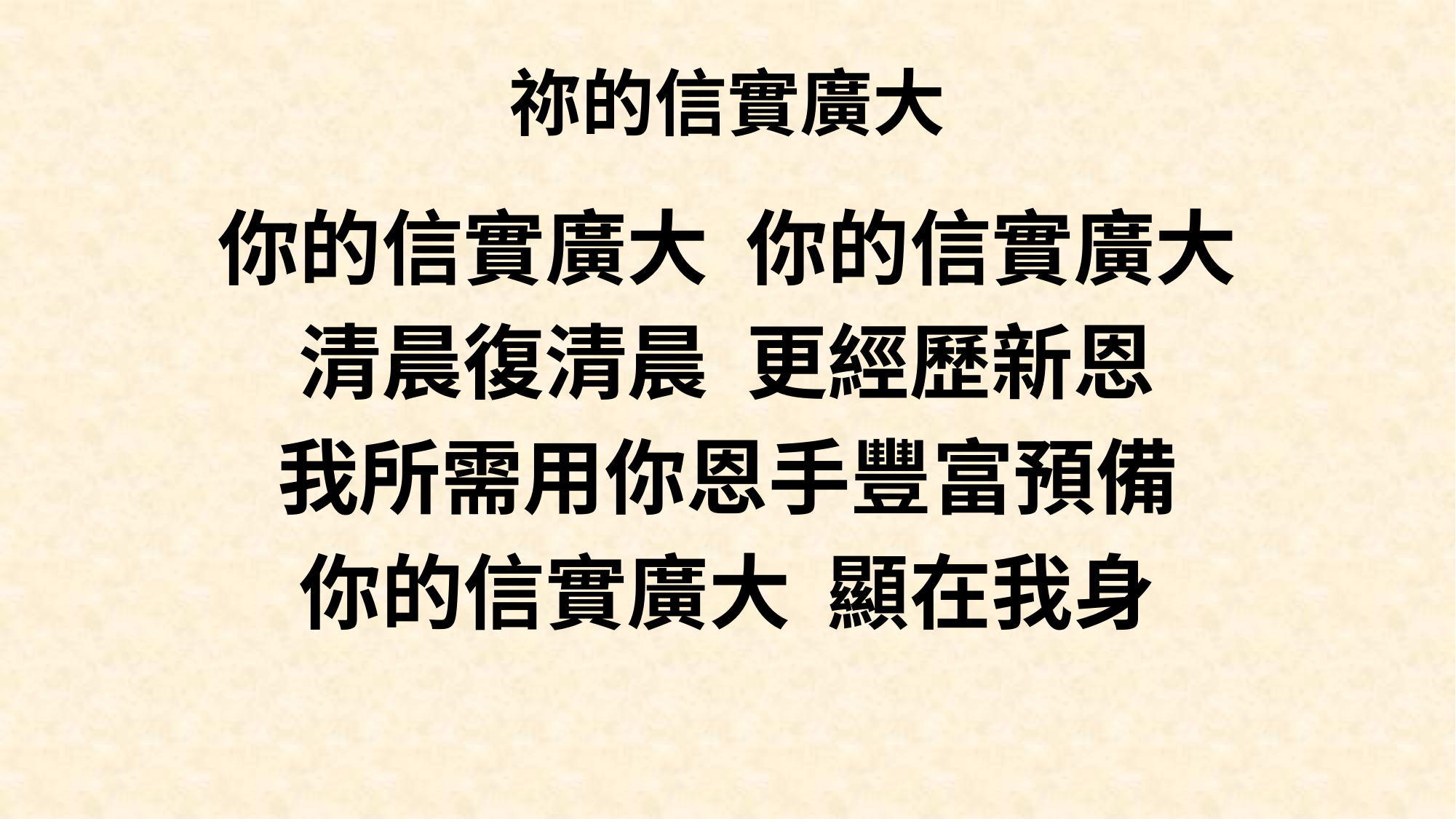

# 祢的信實廣大
你的信實廣大  你的信實廣大
清晨復清晨  更經歷新恩
我所需用你恩手豐富預備
你的信實廣大  顯在我身